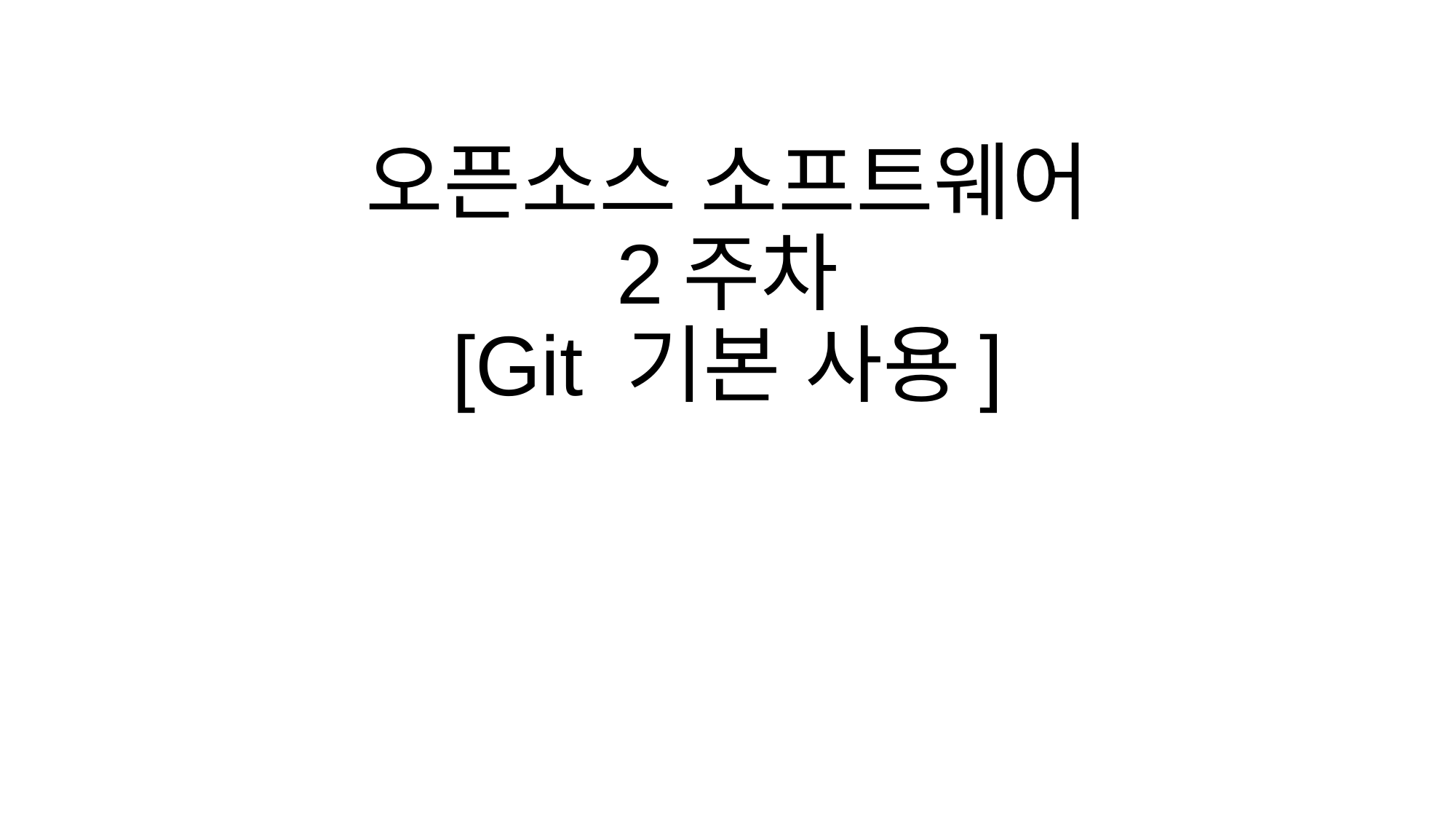

# 오픈소스 소프트웨어 2주차 [Git 기본 사용]